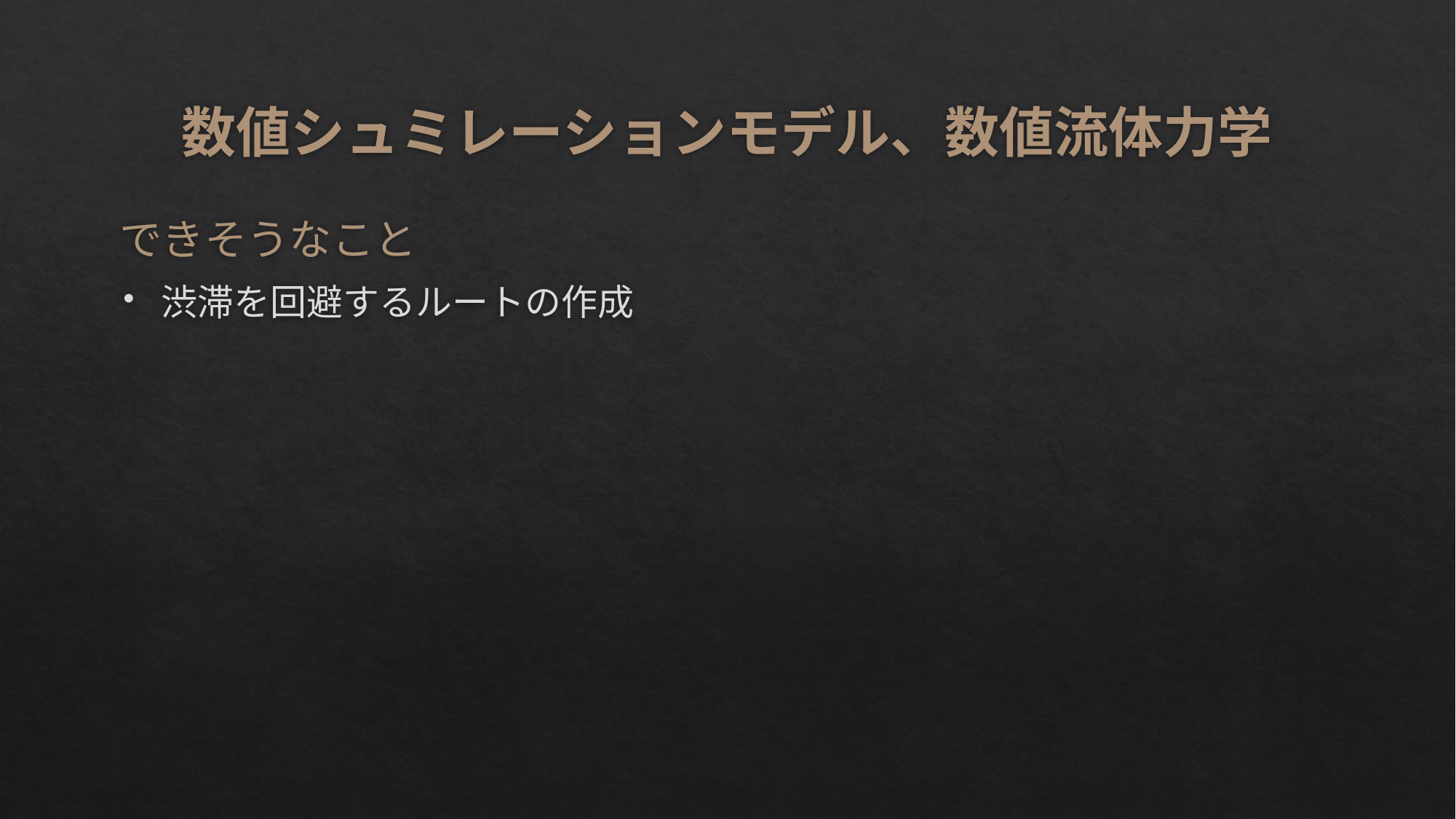

# 数値シュミレーションモデル、数値流体力学
できそうなこと
渋滞を回避するルートの作成